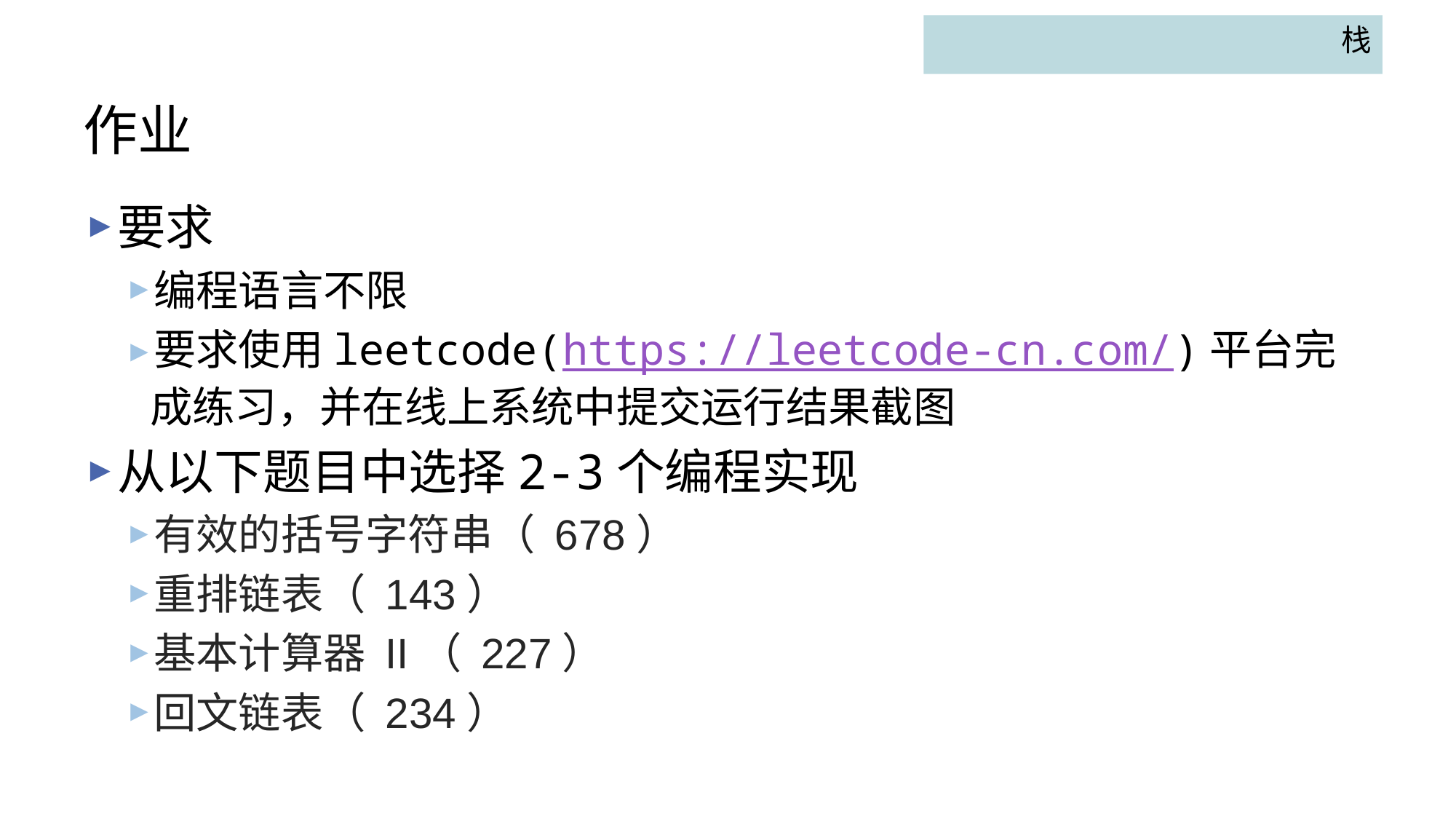

栈
# 作业
要求
编程语言不限
要求使用leetcode(https://leetcode-cn.com/)平台完成练习，并在线上系统中提交运行结果截图
从以下题目中选择2-3个编程实现
有效的括号字符串（ 678）
重排链表（ 143）
基本计算器 II（ 227）
回文链表（ 234）